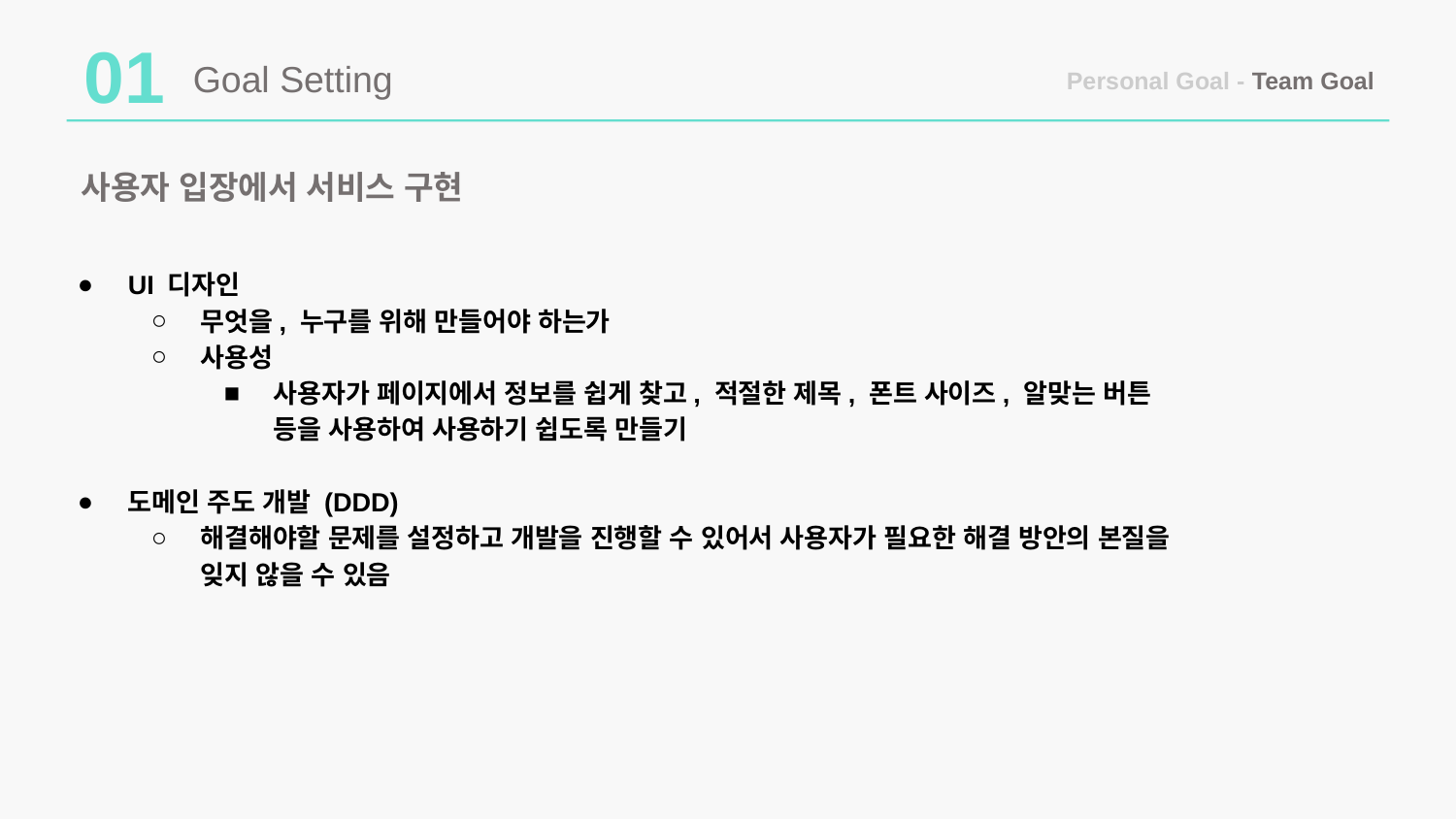

01
Goal Setting
Personal Goal - Team Goal

 사용자 입장에서 서비스 구현
UI 디자인
무엇을, 누구를 위해 만들어야 하는가
사용성
사용자가 페이지에서 정보를 쉽게 찾고, 적절한 제목, 폰트 사이즈, 알맞는 버튼 등을 사용하여 사용하기 쉽도록 만들기

도메인 주도 개발 (DDD)
해결해야할 문제를 설정하고 개발을 진행할 수 있어서 사용자가 필요한 해결 방안의 본질을 잊지 않을 수 있음